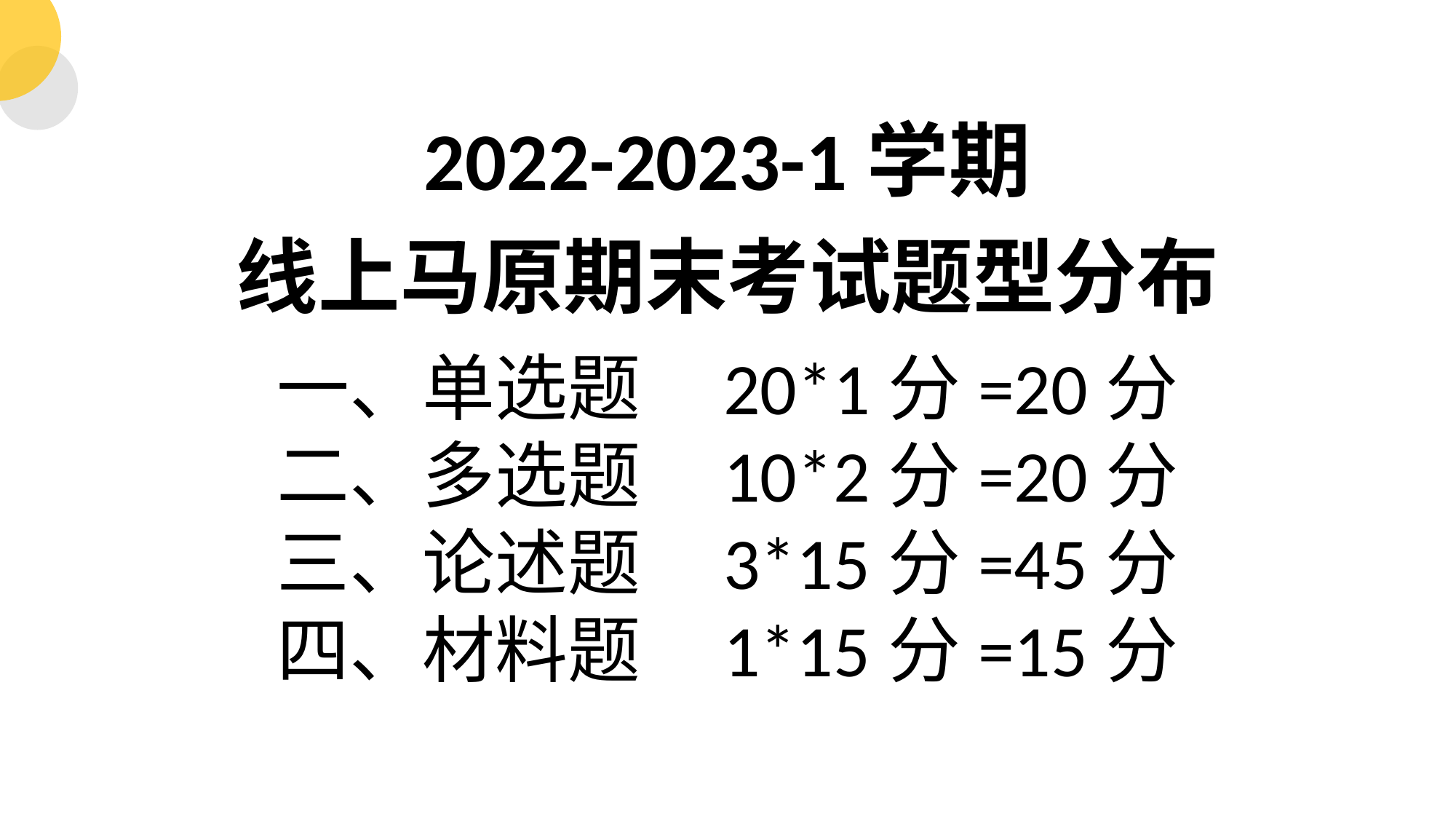

2022-2023-1学期
线上马原期末考试题型分布
一、单选题    20*1分=20分
二、多选题    10*2分=20分
三、论述题    3*15分=45分
四、材料题    1*15分=15分